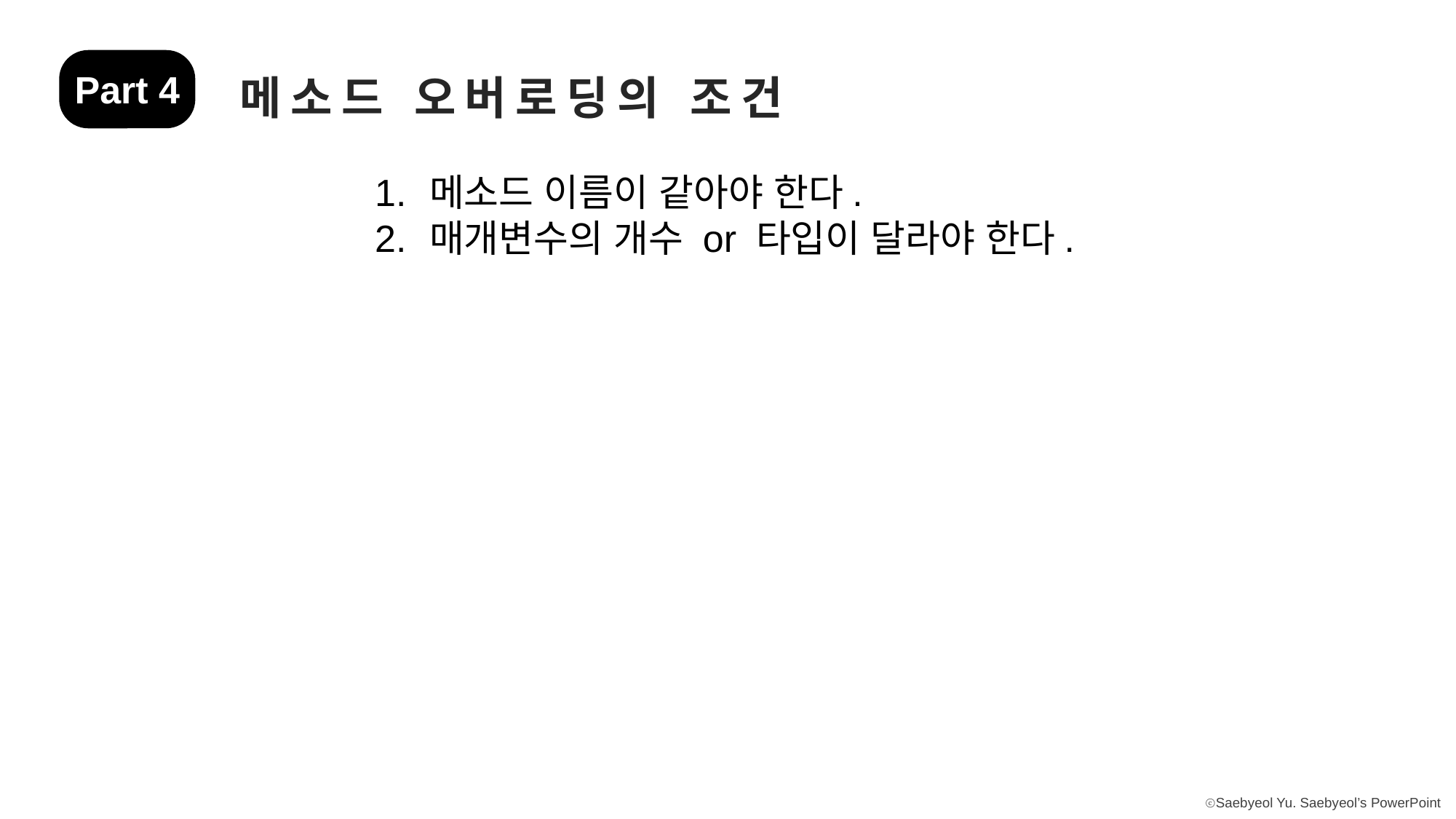

Part 4
메소드 오버로딩의 조건
메소드 이름이 같아야 한다.
매개변수의 개수 or 타입이 달라야 한다.